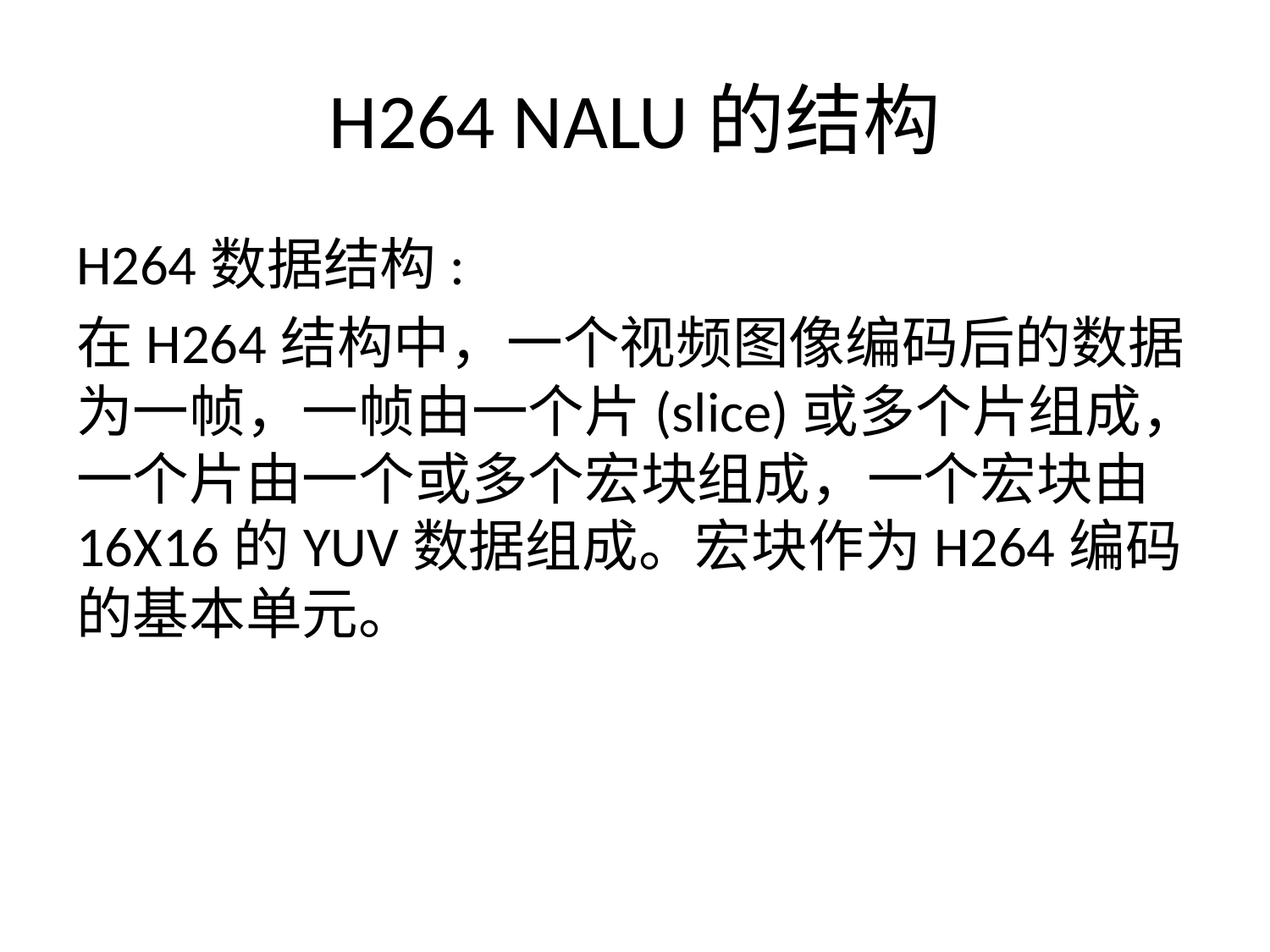

# H264 NALU的结构
H264数据结构:
在H264结构中，一个视频图像编码后的数据为一帧，一帧由一个片(slice)或多个片组成，一个片由一个或多个宏块组成，一个宏块由16X16的YUV数据组成。宏块作为H264编码的基本单元。